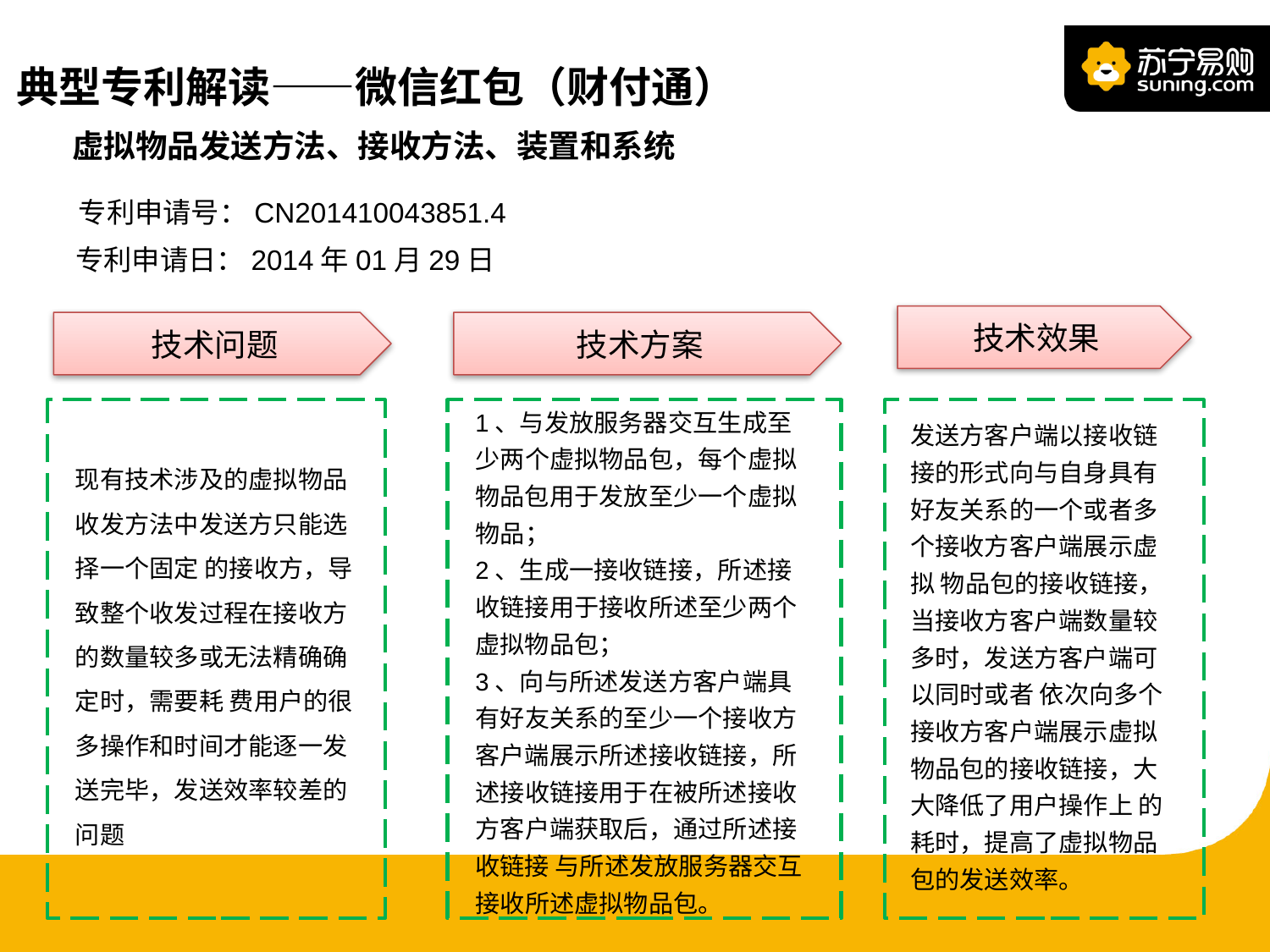

典型专利解读——微信红包（财付通）
虚拟物品发送方法、接收方法、装置和系统
专利申请号：CN201410043851.4
专利申请日：2014年01月29日
技术效果
技术问题
技术方案

1、与发放服务器交互生成至少两个虚拟物品包，每个虚拟物品包用于发放至少一个虚拟物品；
2、生成一接收链接，所述接收链接用于接收所述至少两个虚拟物品包；
3、向与所述发送方客户端具有好友关系的至少一个接收方客户端展示所述接收链接，所述接收链接用于在被所述接收方客户端获取后，通过所述接收链接 与所述发放服务器交互接收所述虚拟物品包。
发送方客户端以接收链接的形式向与自身具有好友关系的一个或者多个接收方客户端展示虚拟 物品包的接收链接，当接收方客户端数量较多时，发送方客户端可以同时或者 依次向多个接收方客户端展示虚拟物品包的接收链接，大大降低了用户操作上 的耗时，提高了虚拟物品包的发送效率。
现有技术涉及的虚拟物品收发方法中发送方只能选择一个固定 的接收方，导致整个收发过程在接收方的数量较多或无法精确确定时，需要耗 费用户的很多操作和时间才能逐一发送完毕，发送效率较差的问题